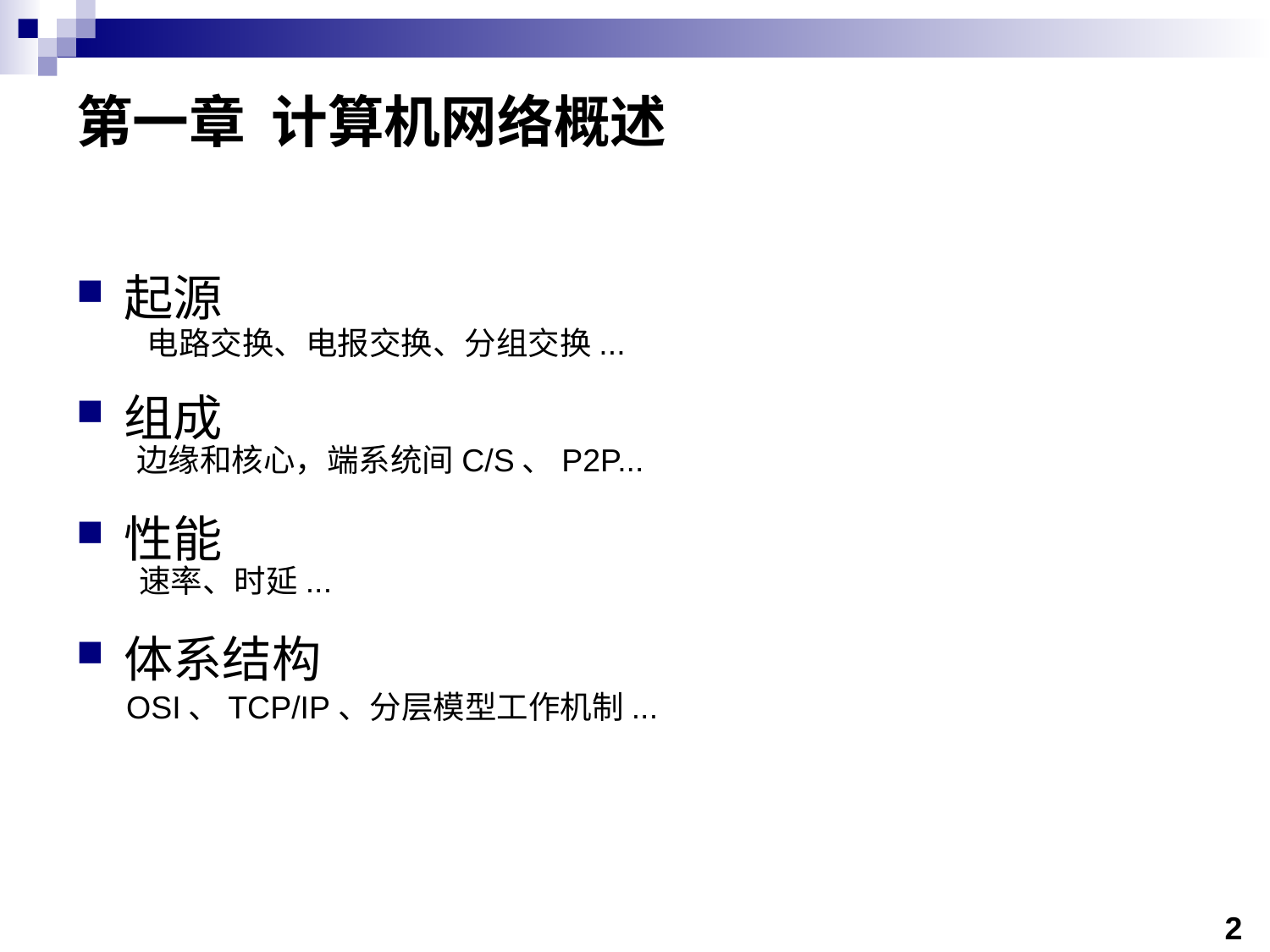

# 第一章  计算机网络概述
起源
组成
性能
体系结构
电路交换、电报交换、分组交换...
边缘和核心，端系统间C/S、P2P...
速率、时延...
OSI、TCP/IP、分层模型工作机制...
2